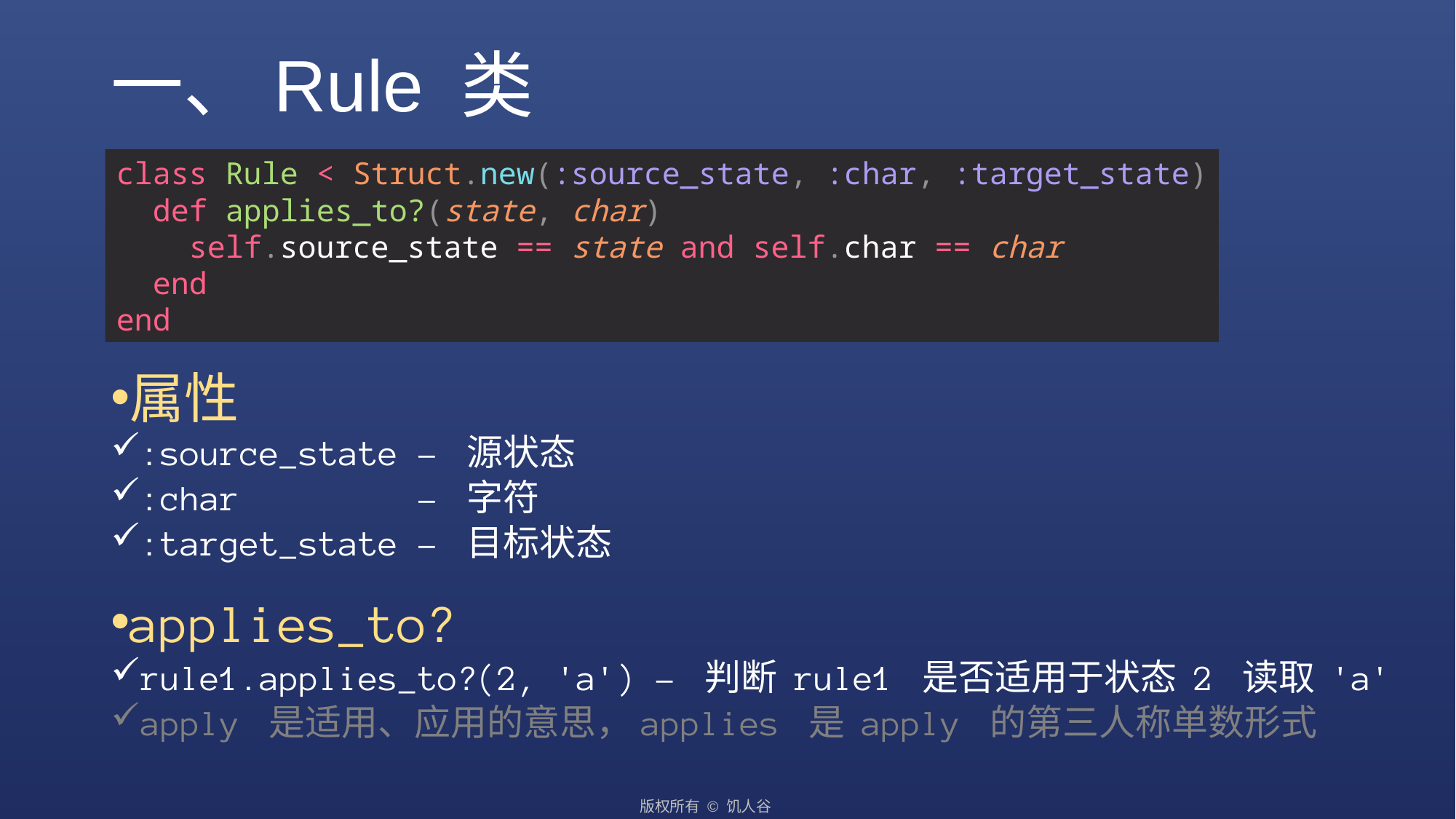

# 一、Rule 类
class Rule < Struct.new(:source_state, :char, :target_state)
  def applies_to?(state, char)
    self.source_state == state and self.char == char
  end
end
属性
:source_state - 源状态
:char         - 字符
:target_state - 目标状态
applies_to?
rule1.applies_to?(2, 'a') - 判断 rule1 是否适用于状态 2 读取 'a'
apply 是适用、应用的意思，applies 是 apply 的第三人称单数形式